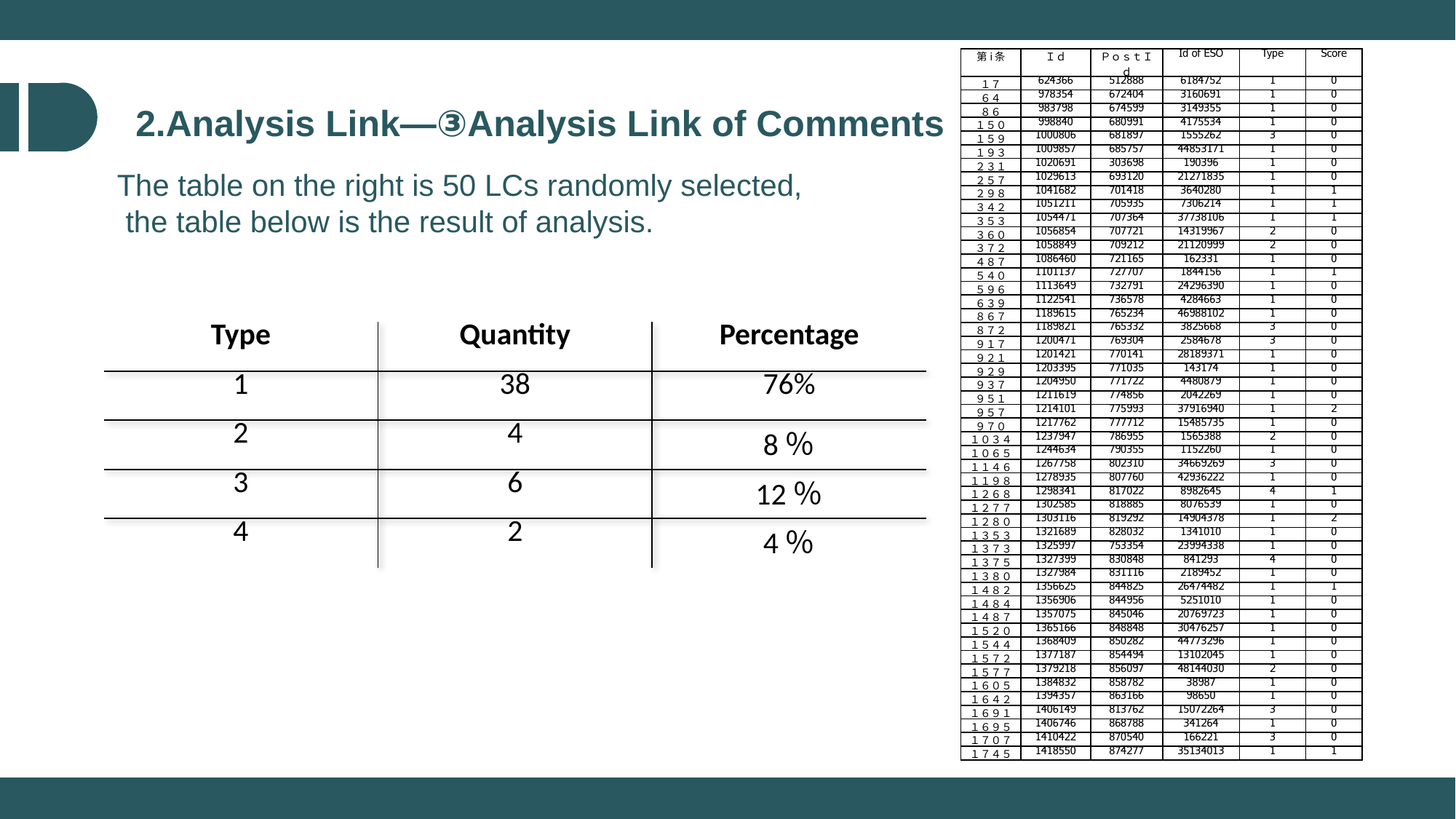

| 第i条 | Ｉｄ | ＰｏｓｔＩｄ | Id of ESO | Type | Score |
| --- | --- | --- | --- | --- | --- |
| １７ | 624366 | 512888 | 6184752 | 1 | 0 |
| ６４ | 978354 | 672404 | 3160691 | 1 | 0 |
| ８６ | 983798 | 674599 | 3149355 | 1 | 0 |
| １５０ | 998840 | 680991 | 4175534 | 1 | 0 |
| １５９ | 1000806 | 681897 | 1555262 | 3 | 0 |
| １９３ | 1009857 | 685757 | 44853171 | 1 | 0 |
| ２３１ | 1020691 | 303698 | 190396 | 1 | 0 |
| ２５７ | 1029613 | 693120 | 21271835 | 1 | 0 |
| ２９８ | 1041682 | 701418 | 3640280 | 1 | 1 |
| ３４２ | 1051211 | 705935 | 7306214 | 1 | 1 |
| ３５３ | 1054471 | 707364 | 37738106 | 1 | 1 |
| ３６０ | 1056854 | 707721 | 14319967 | 2 | 0 |
| ３７２ | 1058849 | 709212 | 21120999 | 2 | 0 |
| ４８７ | 1086460 | 721165 | 162331 | 1 | 0 |
| ５４０ | 1101137 | 727707 | 1844156 | 1 | 1 |
| ５９６ | 1113649 | 732791 | 24296390 | 1 | 0 |
| ６３９ | 1122541 | 736578 | 4284663 | 1 | 0 |
| ８６７ | 1189615 | 765234 | 46988102 | 1 | 0 |
| ８７２ | 1189821 | 765332 | 3825668 | 3 | 0 |
| ９１７ | 1200471 | 769304 | 2584678 | 3 | 0 |
| ９２１ | 1201421 | 770141 | 28189371 | 1 | 0 |
| ９２９ | 1203395 | 771035 | 143174 | 1 | 0 |
| ９３７ | 1204950 | 771722 | 4480879 | 1 | 0 |
| ９５１ | 1211619 | 774856 | 2042269 | 1 | 0 |
| ９５７ | 1214101 | 775993 | 37916940 | 1 | 2 |
| ９７０ | 1217762 | 777712 | 15485735 | 1 | 0 |
| １０３４ | 1237947 | 786955 | 1565388 | 2 | 0 |
| １０６５ | 1244634 | 790355 | 1152260 | 1 | 0 |
| １１４６ | 1267758 | 802310 | 34669269 | 3 | 0 |
| １１９８ | 1278935 | 807760 | 42936222 | 1 | 0 |
| １２６８ | 1298341 | 817022 | 8982645 | 4 | 1 |
| １２７７ | 1302585 | 818885 | 8076539 | 1 | 0 |
| １２８０ | 1303116 | 819292 | 14904378 | 1 | 2 |
| １３５３ | 1321689 | 828032 | 1341010 | 1 | 0 |
| １３７３ | 1325997 | 753354 | 23994338 | 1 | 0 |
| １３７５ | 1327399 | 830848 | 841293 | 4 | 0 |
| １３８０ | 1327984 | 831116 | 2189452 | 1 | 0 |
| １４８２ | 1356625 | 844825 | 26474482 | 1 | 1 |
| １４８４ | 1356906 | 844956 | 5251010 | 1 | 0 |
| １４８７ | 1357075 | 845046 | 20769723 | 1 | 0 |
| １５２０ | 1365166 | 848848 | 30476257 | 1 | 0 |
| １５４４ | 1368409 | 850282 | 44773296 | 1 | 0 |
| １５７２ | 1377187 | 854494 | 13102045 | 1 | 0 |
| １５７７ | 1379218 | 856097 | 48144030 | 2 | 0 |
| １６０５ | 1384832 | 858782 | 38987 | 1 | 0 |
| １６４２ | 1394357 | 863166 | 98650 | 1 | 0 |
| １６９１ | 1406149 | 813762 | 15072264 | 3 | 0 |
| １６９５ | 1406746 | 868788 | 341264 | 1 | 0 |
| １７０７ | 1410422 | 870540 | 166221 | 3 | 0 |
| １７４５ | 1418550 | 874277 | 35134013 | 1 | 1 |

2.Analysis Link—③Analysis Link of Comments

The table on the right is 50 LCs randomly selected,
 the table below is the result of analysis.
| Type | Quantity | Percentage |
| --- | --- | --- |
| 1 | 38 | 76% |
| 2 | 4 | 8％ |
| 3 | 6 | 12％ |
| 4 | 2 | 4％ |